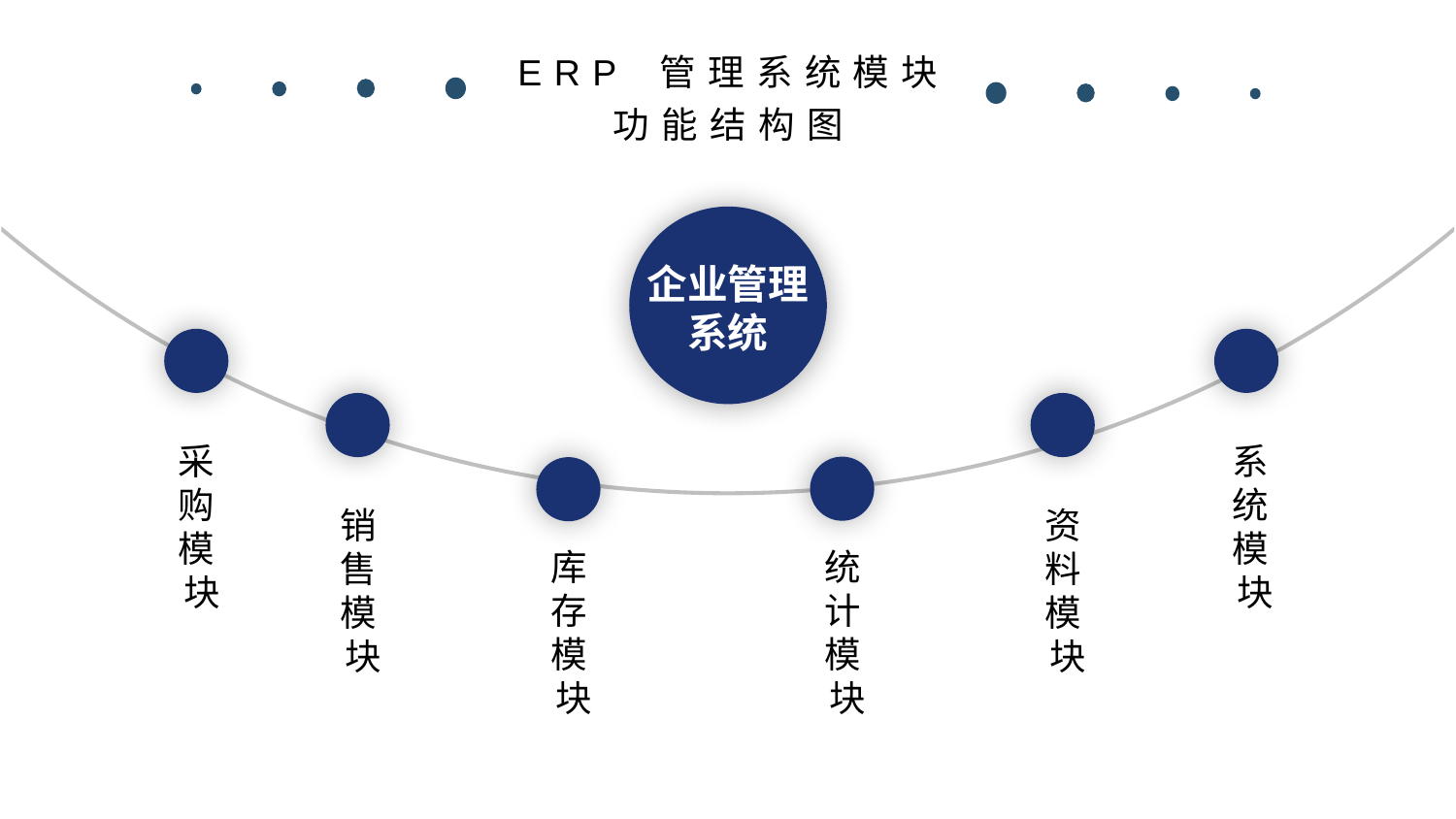

ERP 管理系统模块
功能结构图

企业管理系统

采购模块
系统模块
销售模块
资料模块
库存模块
统计模块